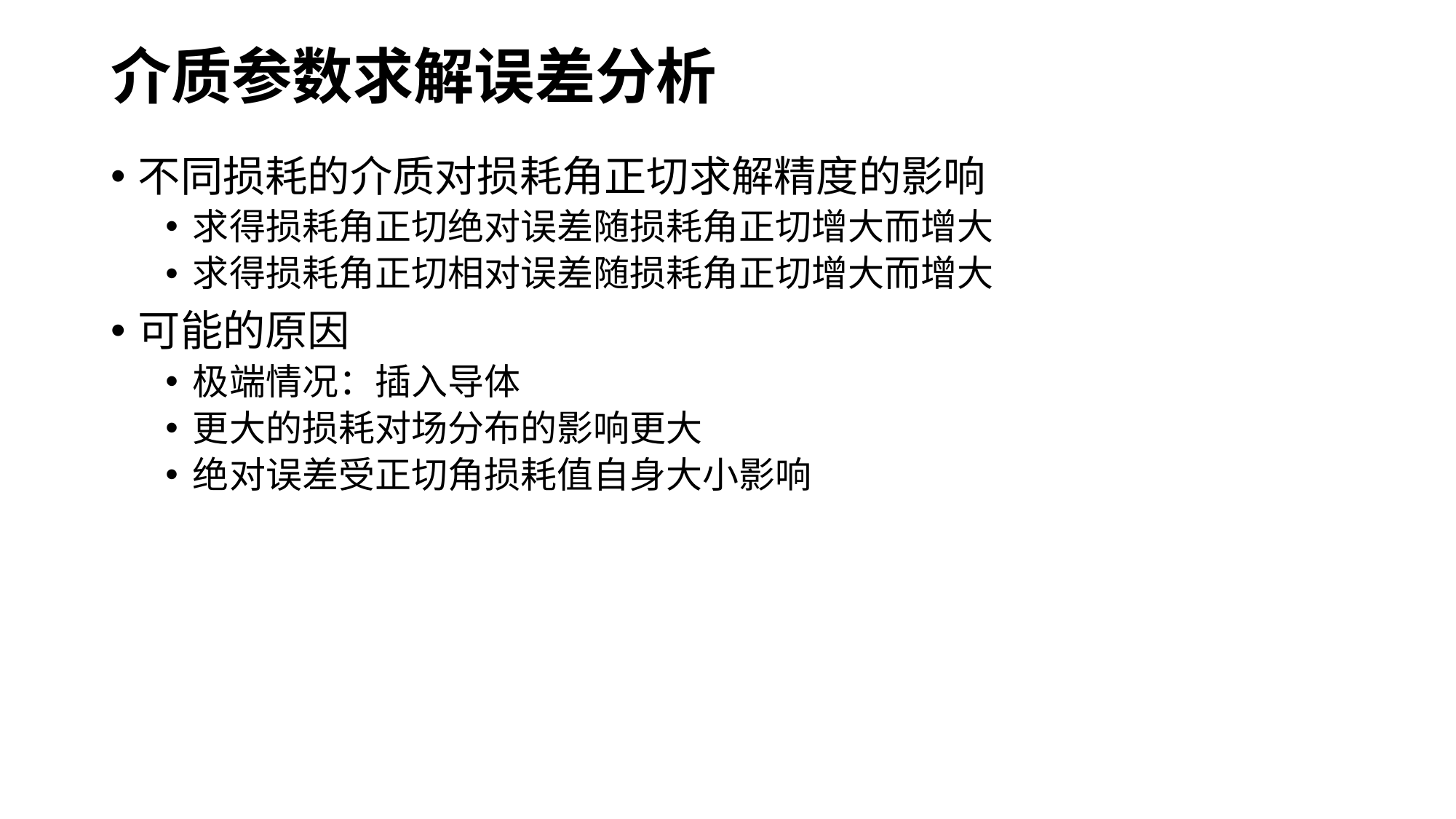

# 介质参数求解误差分析
不同损耗的介质对损耗角正切求解精度的影响
求得损耗角正切绝对误差随损耗角正切增大而增大
求得损耗角正切相对误差随损耗角正切增大而增大
可能的原因
极端情况：插入导体
更大的损耗对场分布的影响更大
绝对误差受正切角损耗值自身大小影响